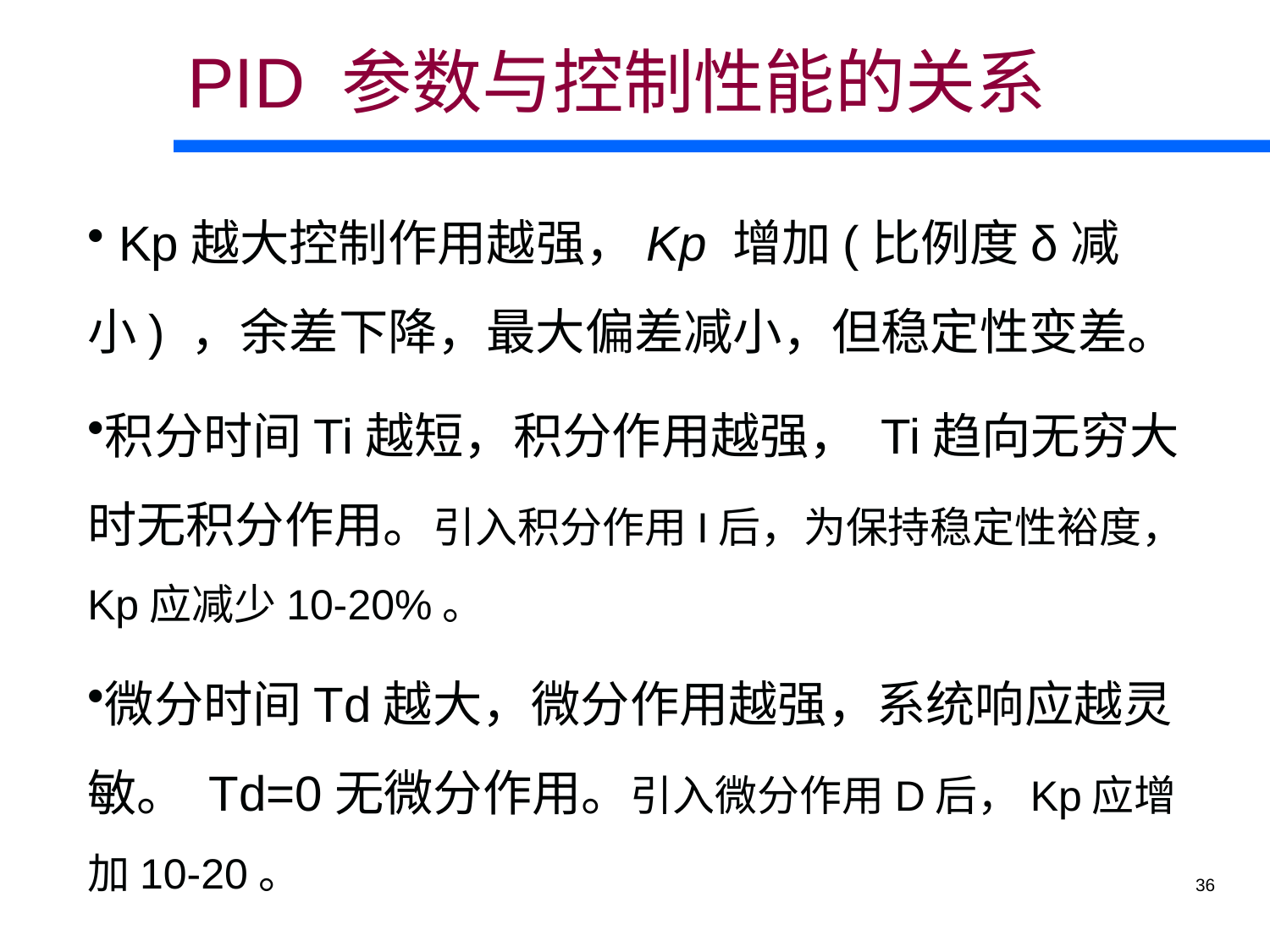

# PID 参数与控制性能的关系

 Kp越大控制作用越强，Kp 增加(比例度δ减小) ，余差下降，最大偏差减小，但稳定性变差。
积分时间Ti越短，积分作用越强， Ti趋向无穷大时无积分作用。引入积分作用I后，为保持稳定性裕度， Kp应减少10-20%。
微分时间Td越大，微分作用越强，系统响应越灵敏。 Td=0无微分作用。引入微分作用D后，Kp应增加10-20。

36